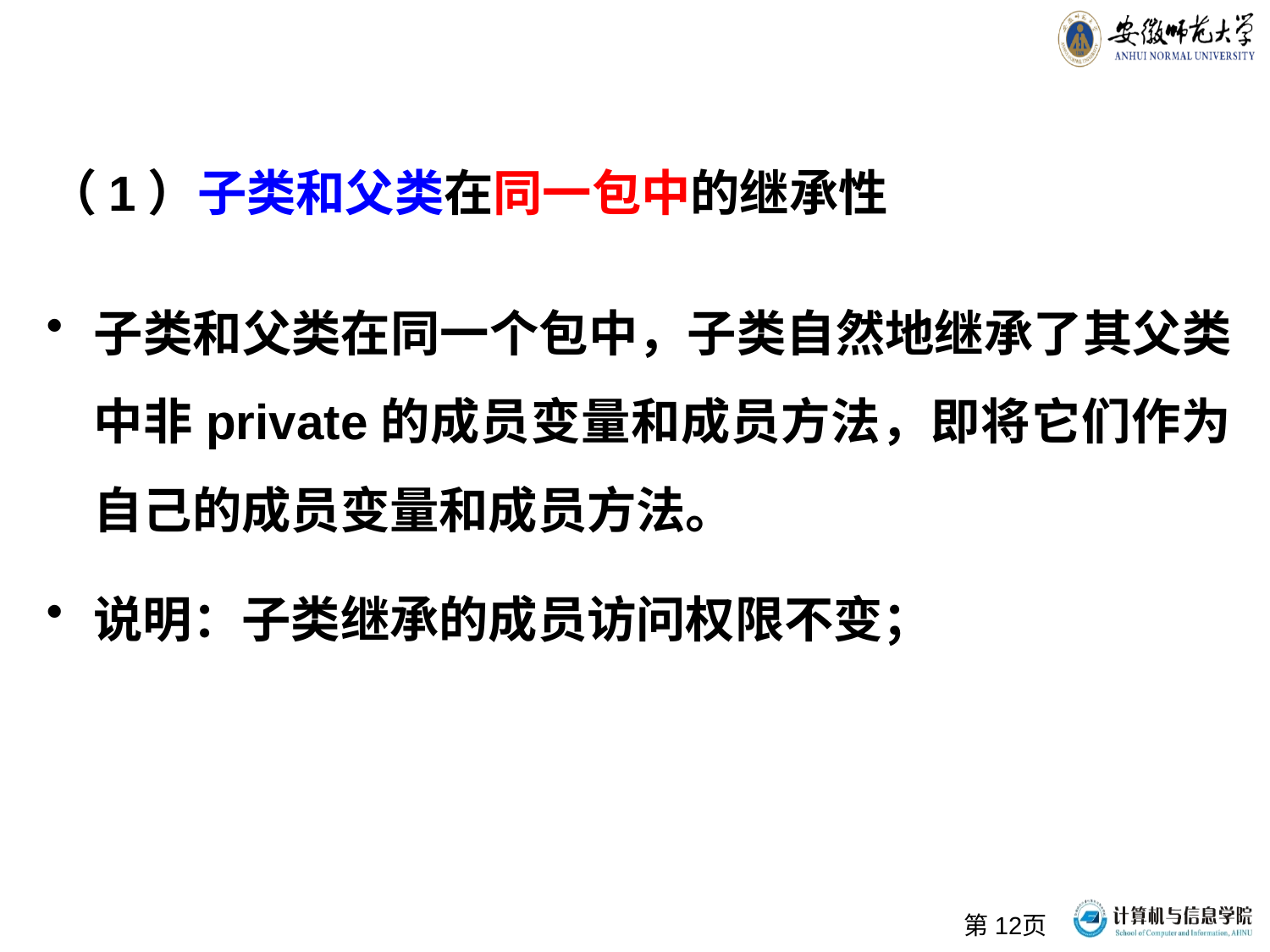

（1）子类和父类在同一包中的继承性
子类和父类在同一个包中，子类自然地继承了其父类中非private的成员变量和成员方法，即将它们作为自己的成员变量和成员方法。
说明：子类继承的成员访问权限不变；
第12页